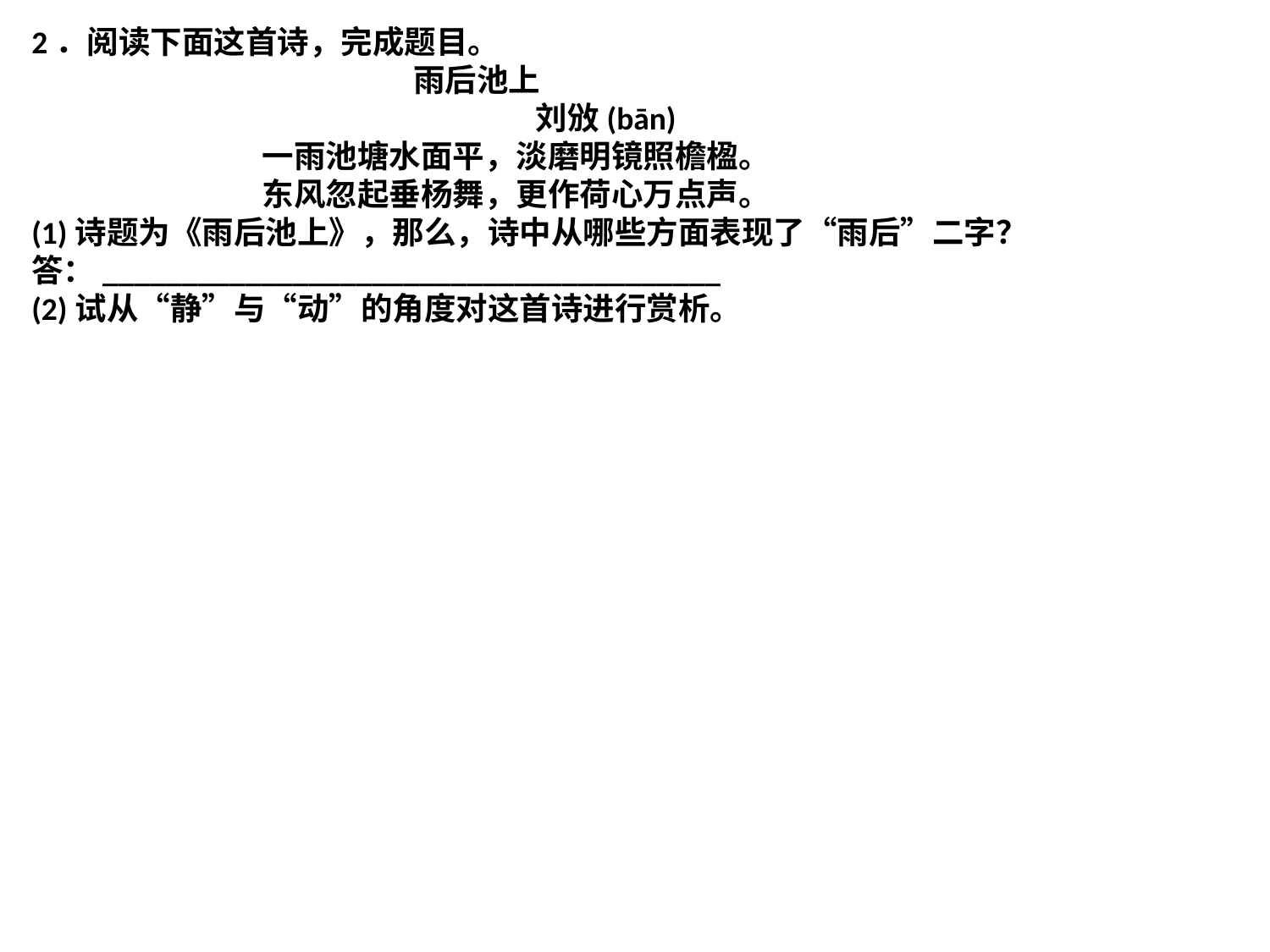

2．阅读下面这首诗，完成题目。
                                                    雨后池上
                                                                     刘攽(bān)
                               一雨池塘水面平，淡磨明镜照檐楹。
                               东风忽起垂杨舞，更作荷心万点声。
(1)诗题为《雨后池上》，那么，诗中从哪些方面表现了“雨后”二字？
答：_______________________________________
(2)试从“静”与“动”的角度对这首诗进行赏析。